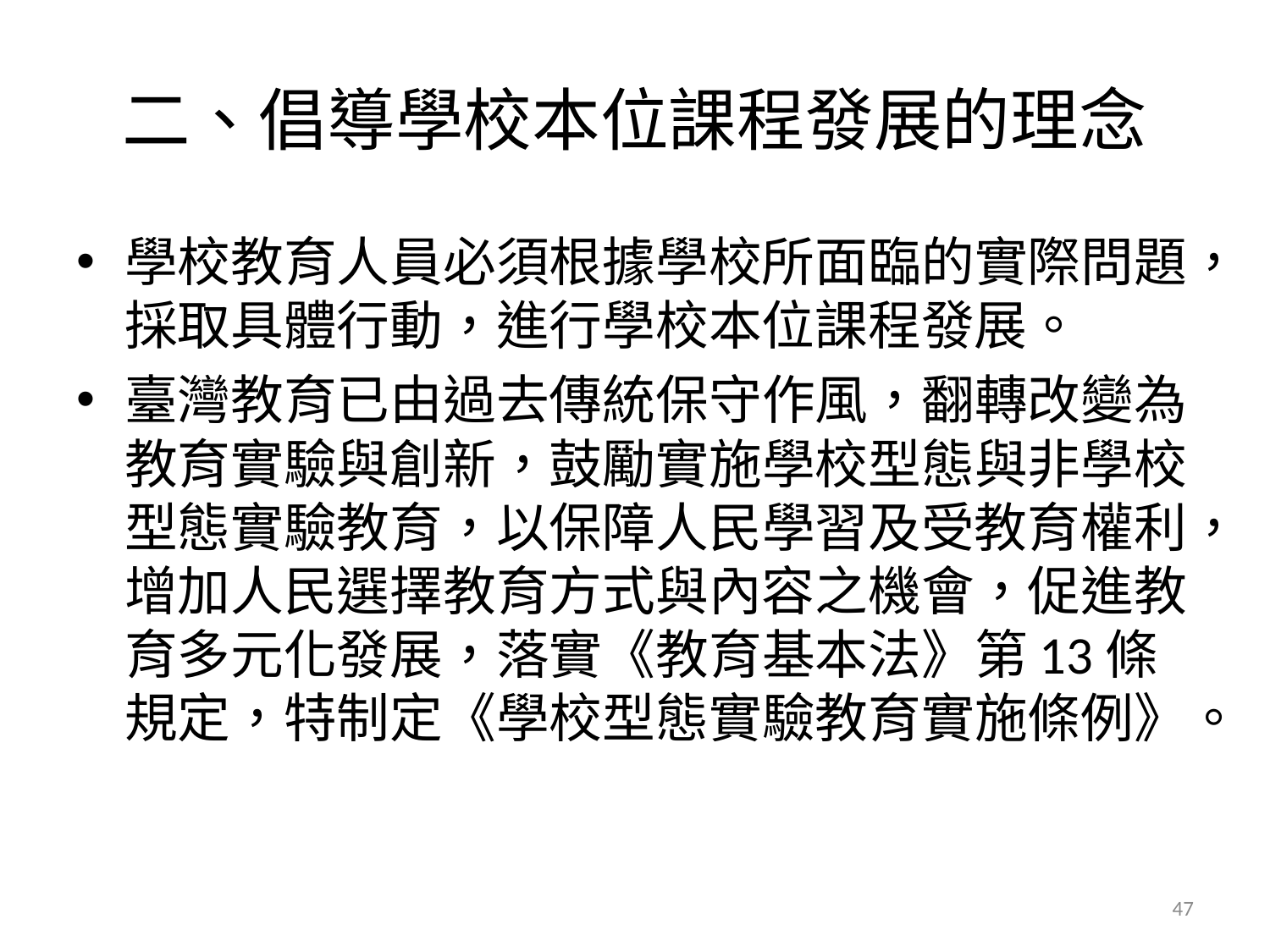

# 二、倡導學校本位課程發展的理念
學校教育人員必須根據學校所面臨的實際問題，採取具體行動，進行學校本位課程發展。
臺灣教育已由過去傳統保守作風，翻轉改變為教育實驗與創新，鼓勵實施學校型態與非學校型態實驗教育，以保障人民學習及受教育權利，增加人民選擇教育方式與內容之機會，促進教育多元化發展，落實《教育基本法》第13條規定，特制定《學校型態實驗教育實施條例》。
47